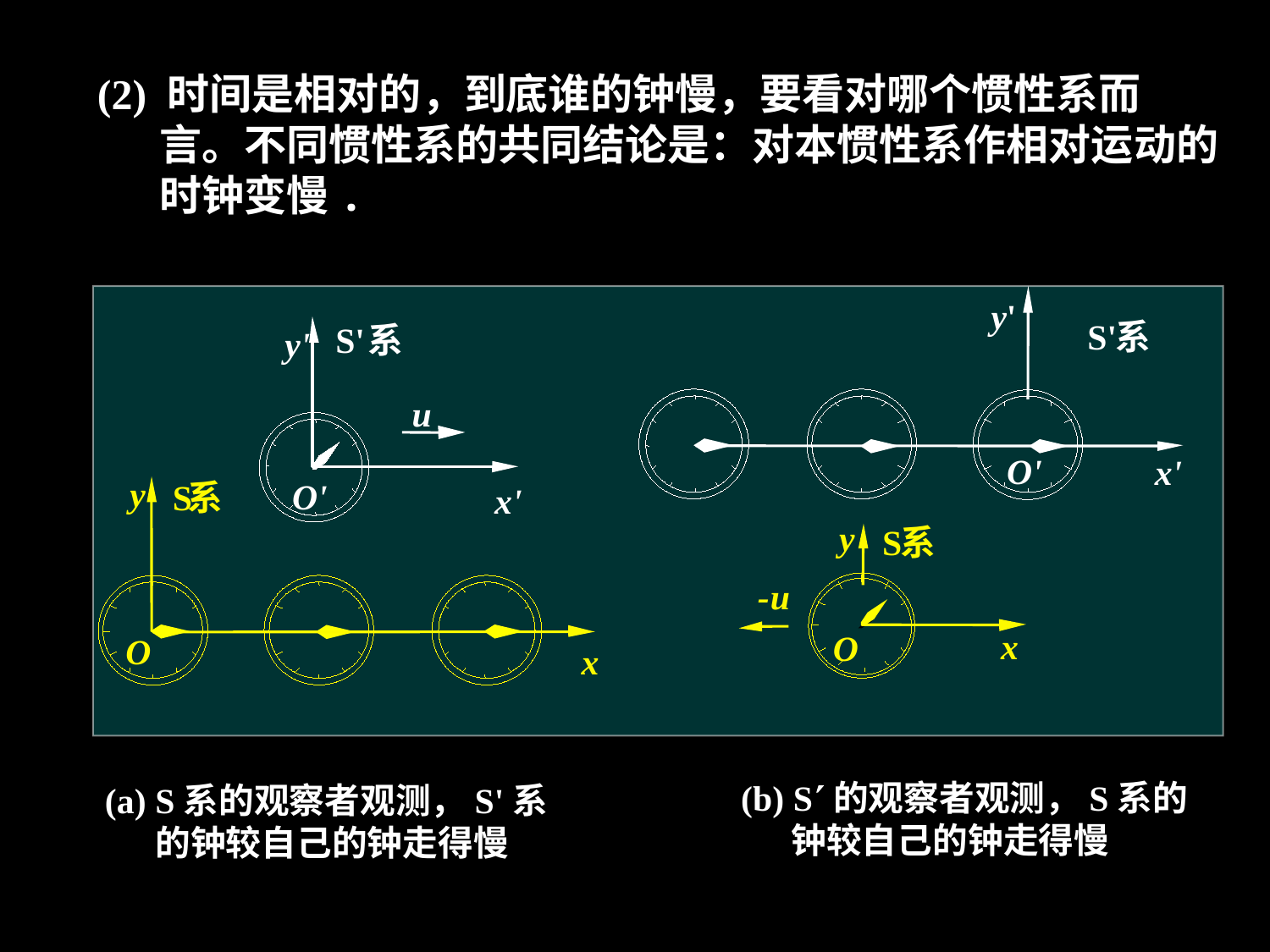

(2) 时间是相对的，到底谁的钟慢，要看对哪个惯性系而言。不同惯性系的共同结论是：对本惯性系作相对运动的时钟变慢.

y'

S'
系

O'
x'

S'
系
y'

u

O'
x'

y
S
系

O

x

y
S
系

-
u

x

O

(b) S′的观察者观测，S系的钟较自己的钟走得慢
(a) S系的观察者观测，S'系的钟较自己的钟走得慢